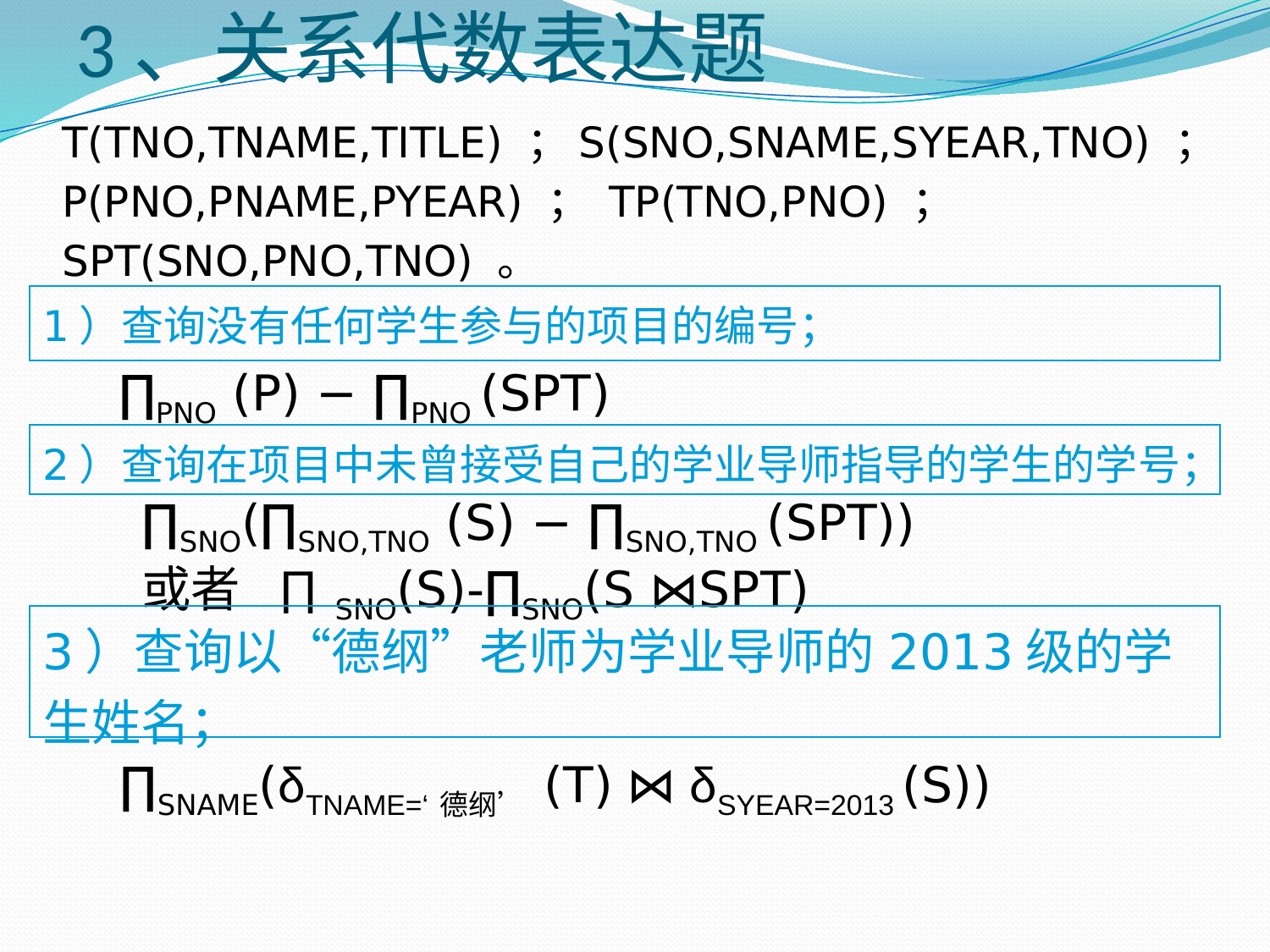

3、关系代数表达题
T(TNO,TNAME,TITLE) ；S(SNO,SNAME,SYEAR,TNO) ；
P(PNO,PNAME,PYEAR) ； TP(TNO,PNO) ；
SPT(SNO,PNO,TNO) 。
| 1）查询没有任何学生参与的项目的编号； |
| --- |
∏PNO (P) − ∏PNO (SPT)
| 2）查询在项目中未曾接受自己的学业导师指导的学生的学号； |
| --- |
∏SNO(∏SNO,TNO (S) − ∏SNO,TNO (SPT))
或者   ∏SNO(S)-∏SNO(S ⋈SPT)
| 3）查询以“德纲”老师为学业导师的2013级的学生姓名； |
| --- |
∏SNAME(δTNAME=‘德纲’ (T) ⋈ δSYEAR=2013 (S))